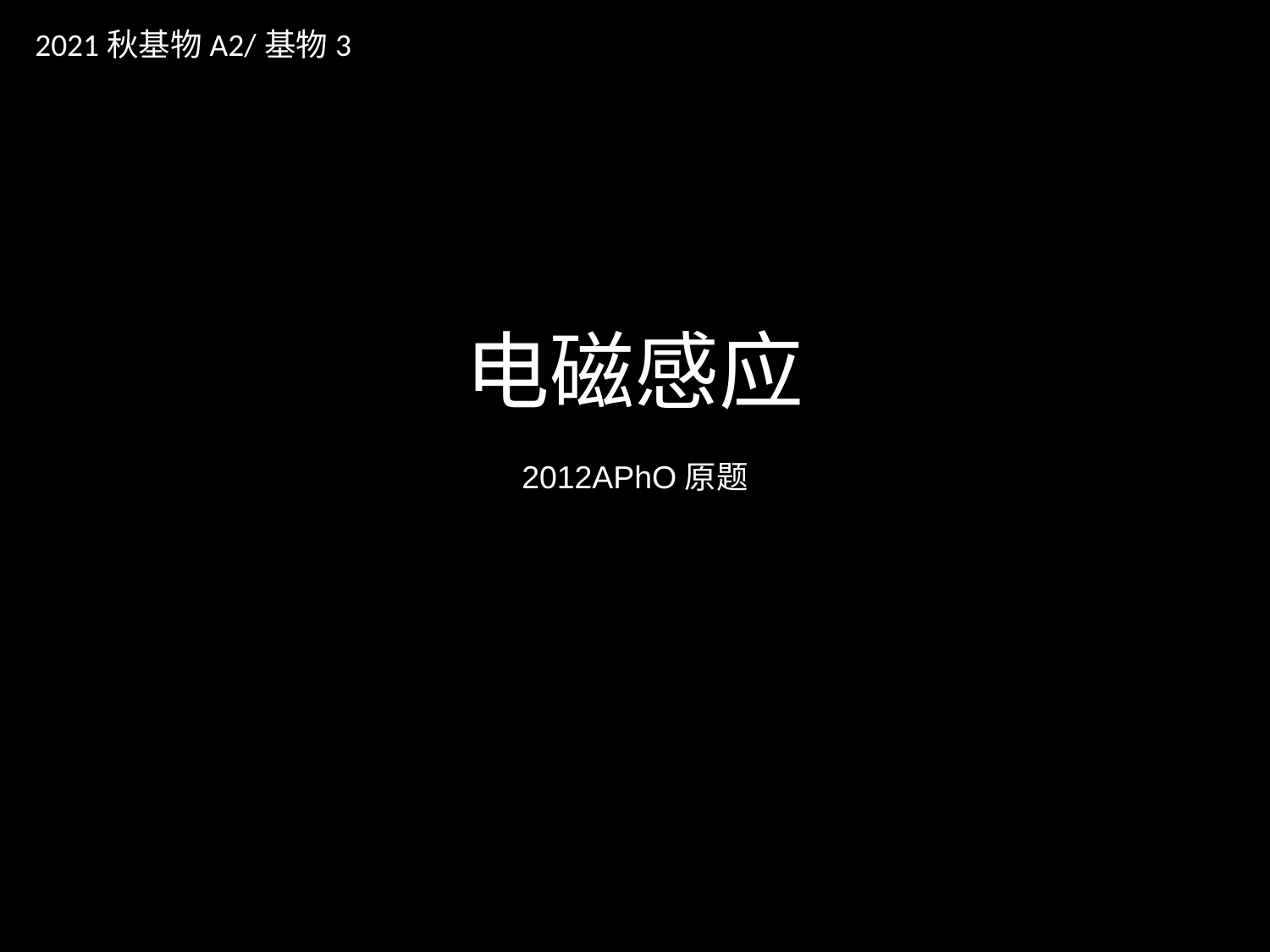

2021秋基物A2/基物3
# 电磁感应
2012APhO原题
CHEN JB 朋友圈